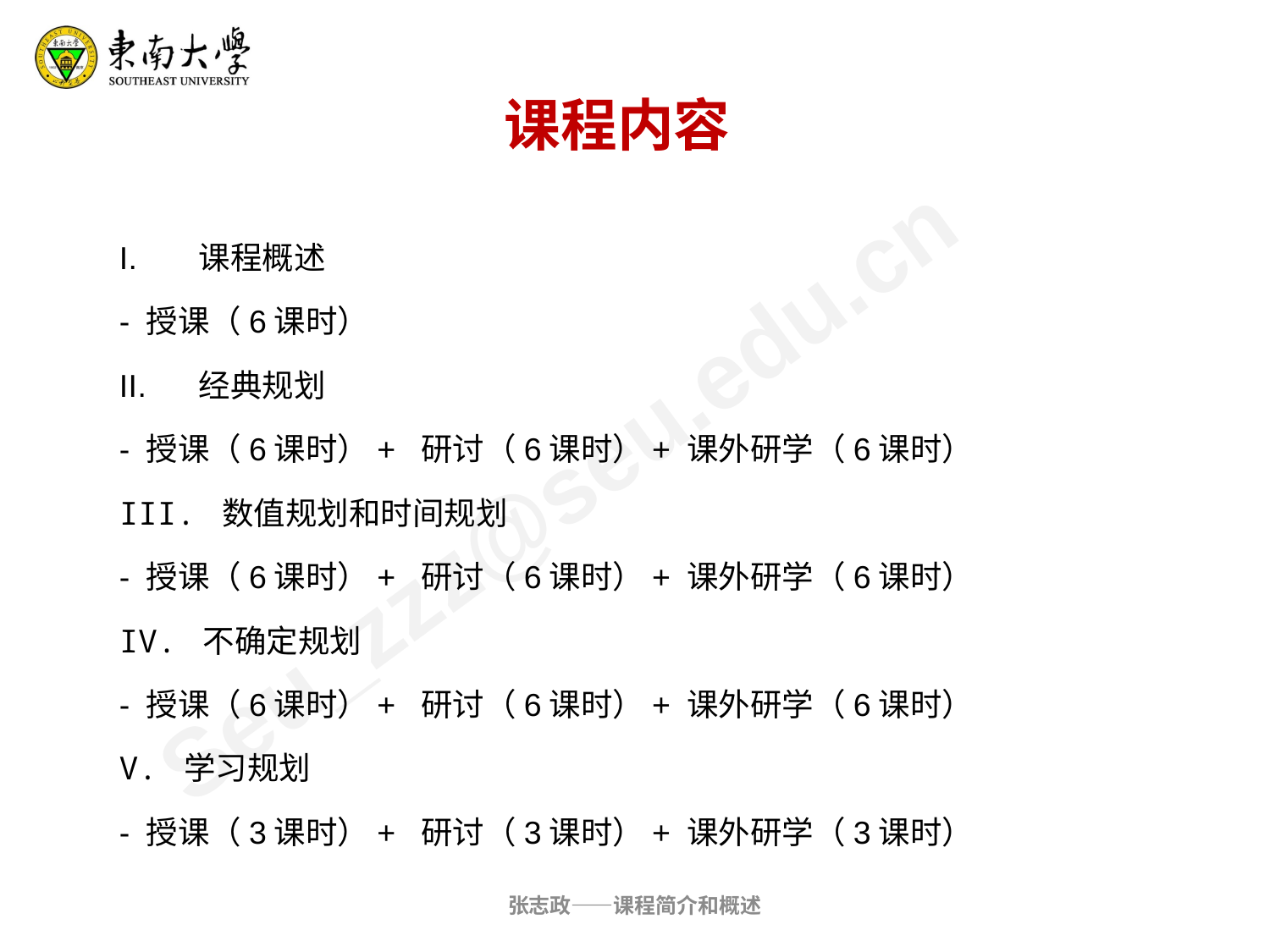

课程内容
课程概述
- 授课（6课时）
经典规划
- 授课（6课时）+  研讨（6课时）+ 课外研学（6课时）
III. 数值规划和时间规划
- 授课（6课时）+  研讨（6课时）+ 课外研学（6课时）
IV. 不确定规划
- 授课（6课时）+  研讨（6课时）+ 课外研学（6课时）
V. 学习规划
- 授课（3课时）+  研讨（3课时）+ 课外研学（3课时）

张志政——课程简介和概述
6